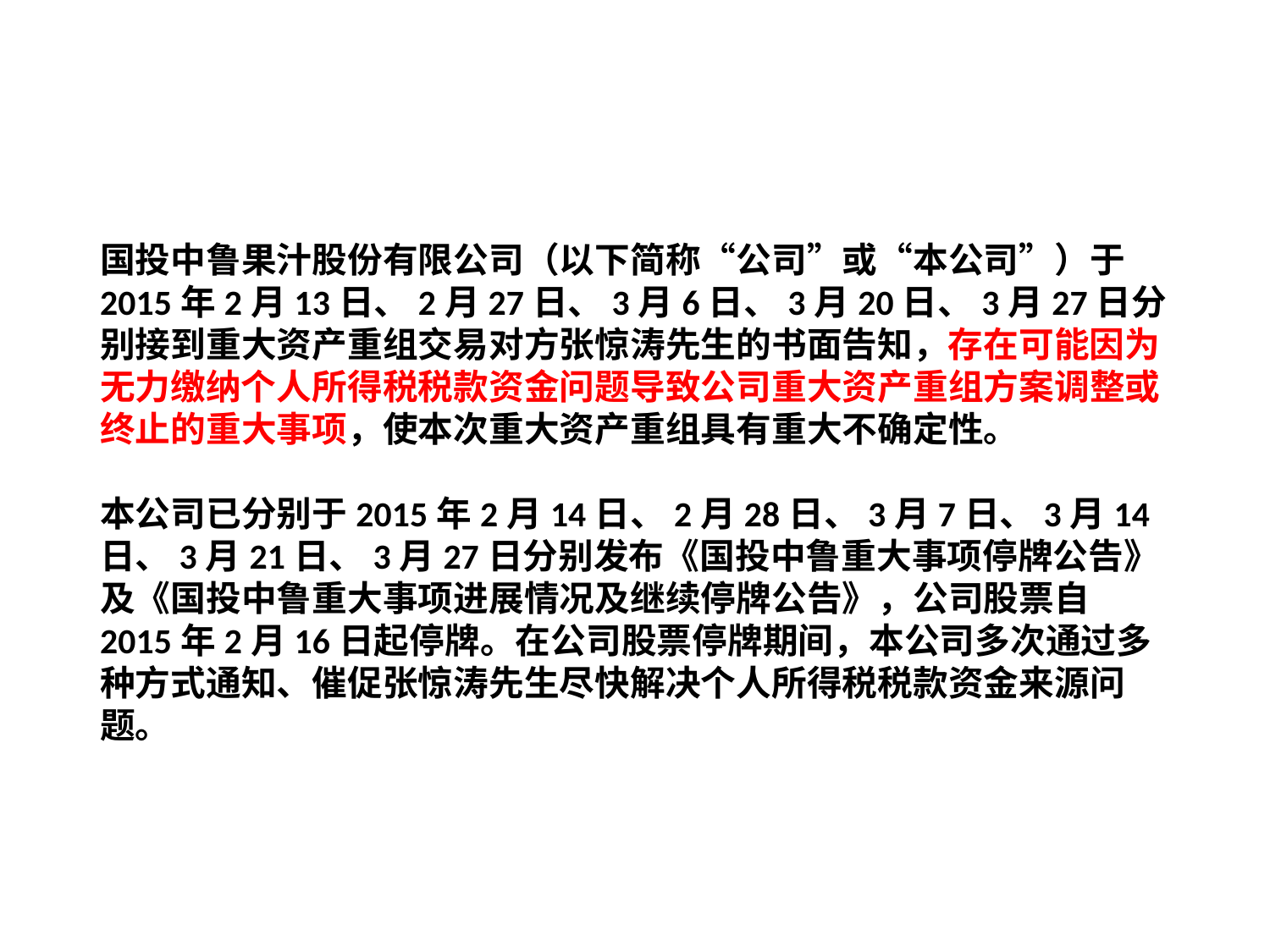

#
国投中鲁果汁股份有限公司（以下简称“公司”或“本公司”）于2015年2月13日、2月27日、3月6日、3月20日、3月27日分别接到重大资产重组交易对方张惊涛先生的书面告知，存在可能因为无力缴纳个人所得税税款资金问题导致公司重大资产重组方案调整或终止的重大事项，使本次重大资产重组具有重大不确定性。
本公司已分别于2015年2月14日、2月28日、3月7日、3月14日、3月21日、3月27日分别发布《国投中鲁重大事项停牌公告》及《国投中鲁重大事项进展情况及继续停牌公告》，公司股票自2015年2月16日起停牌。在公司股票停牌期间，本公司多次通过多种方式通知、催促张惊涛先生尽快解决个人所得税税款资金来源问题。